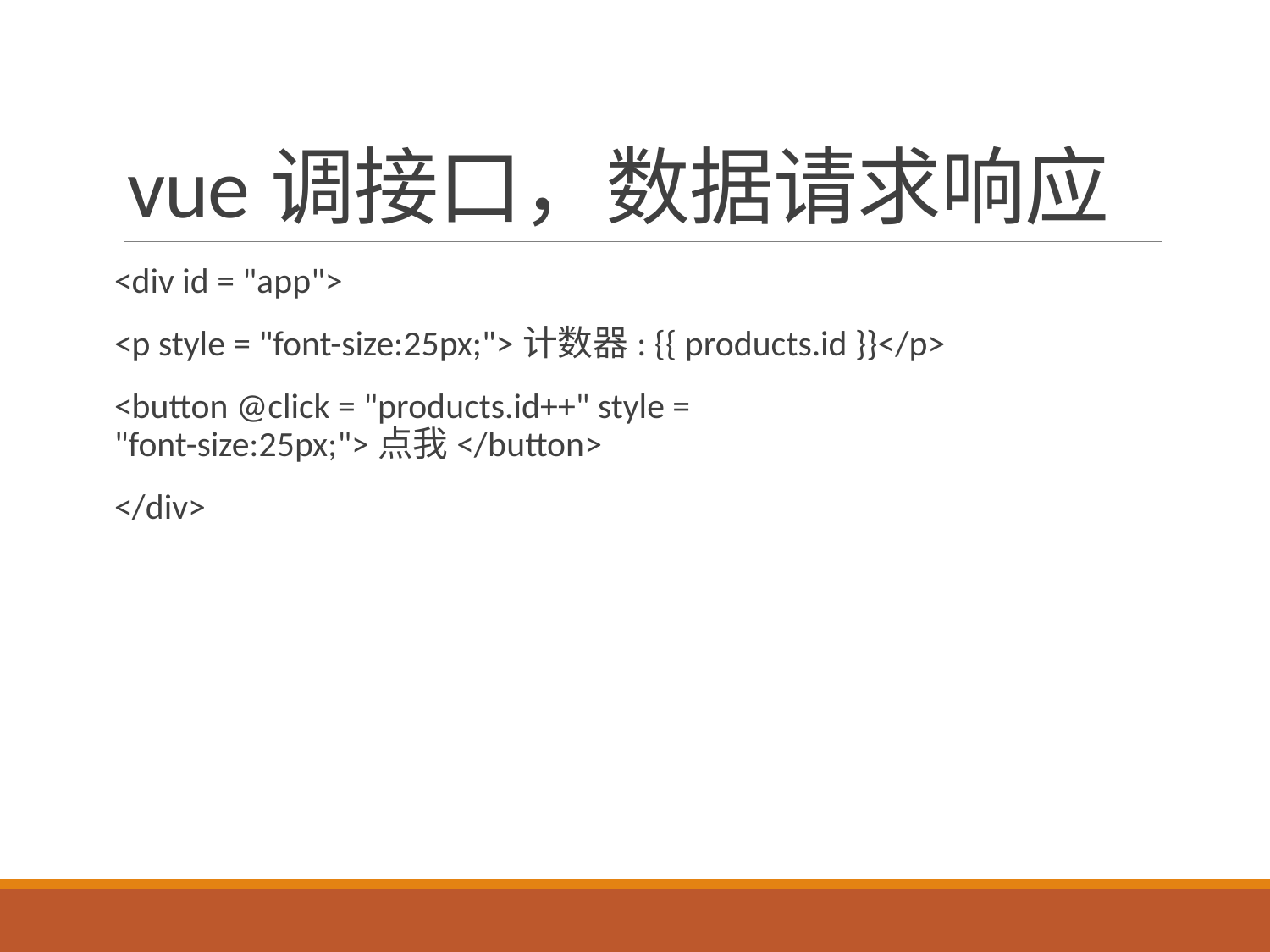

# vue调接口，数据请求响应
<div id = "app">
<p style = "font-size:25px;">计数器: {{ products.id }}</p>
<button @click = "products.id++" style = "font-size:25px;">点我</button>
</div>